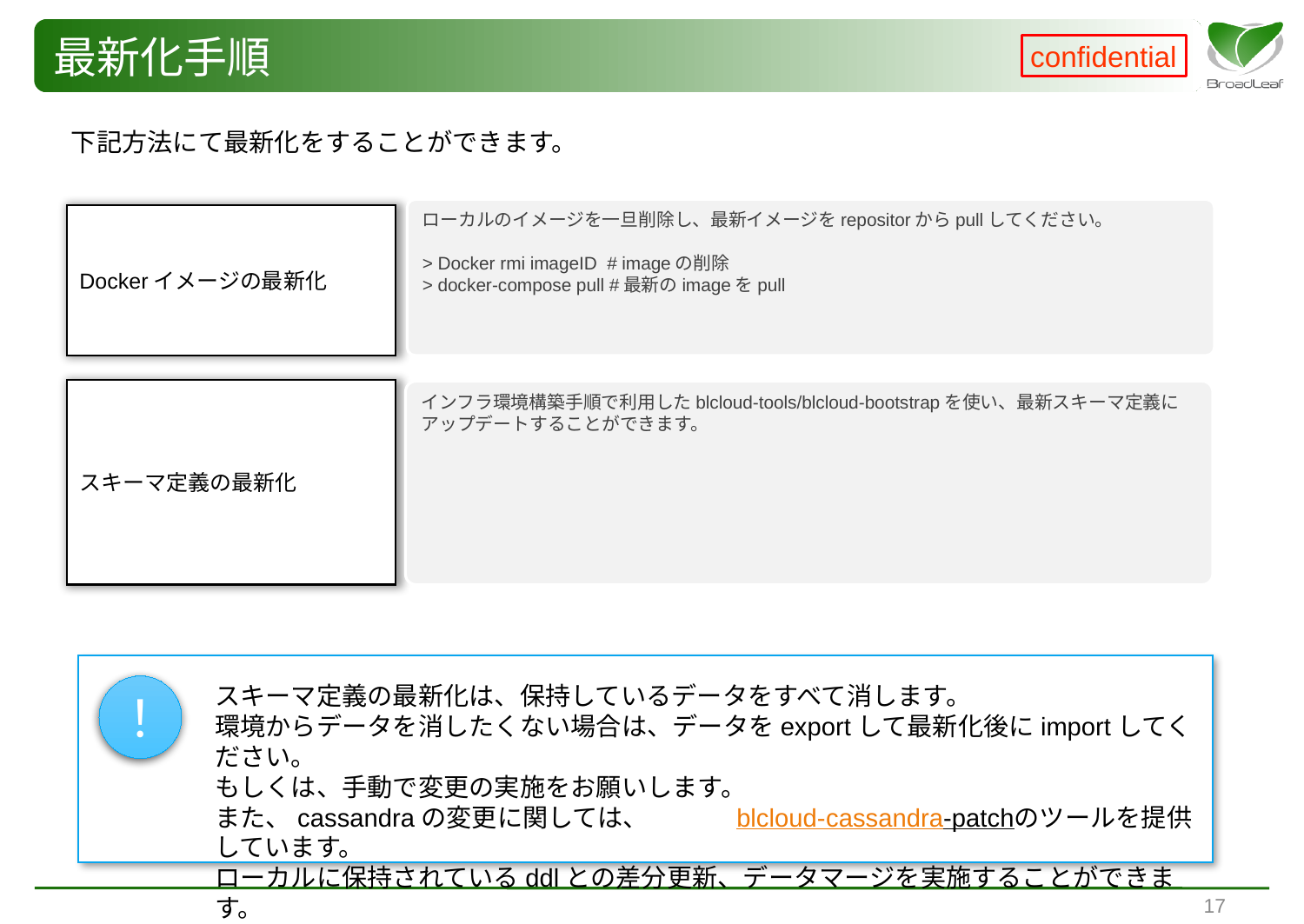

# 最新化手順
下記方法にて最新化をすることができます。
ローカルのイメージを一旦削除し、最新イメージをrepositorからpullしてください。

> Docker rmi imageID  # imageの削除
> docker-compose pull #最新のimageをpull
Dockerイメージの最新化
スキーマ定義の最新化
インフラ環境構築手順で利用したblcloud-tools/blcloud-bootstrapを使い、最新スキーマ定義にアップデートすることができます。

スキーマ定義の最新化は、保持しているデータをすべて消します。
環境からデータを消したくない場合は、データをexportして最新化後にimportしてください。
もしくは、手動で変更の実施をお願いします。
また、cassandraの変更に関しては、	blcloud-cassandra-patchのツールを提供しています。
ローカルに保持されているddlとの差分更新、データマージを実施することができます。
！
17